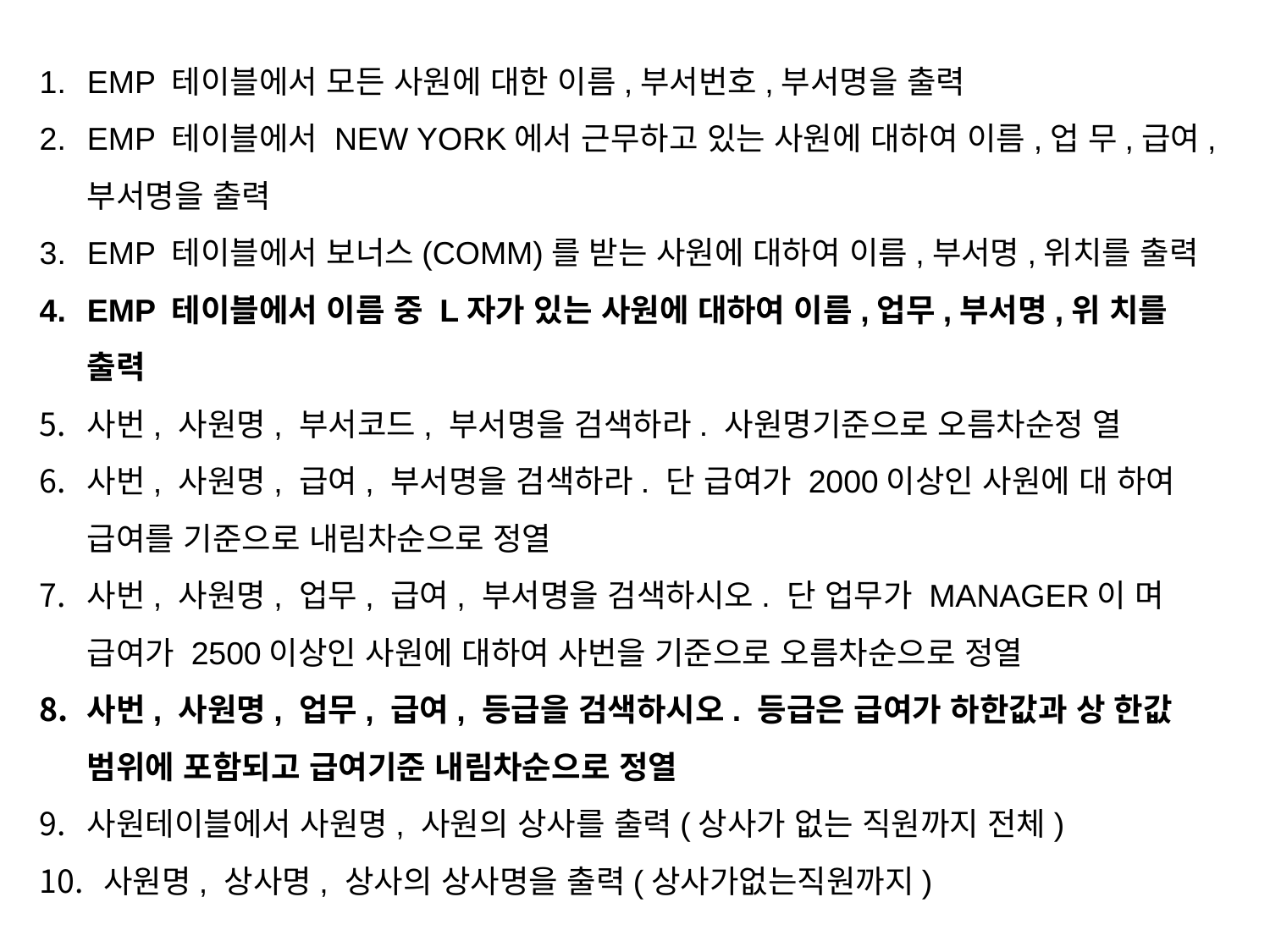

EMP 테이블에서 모든 사원에 대한 이름,부서번호,부서명을 출력
EMP 테이블에서 NEW YORK에서 근무하고 있는 사원에 대하여 이름,업 무,급여,부서명을 출력
EMP 테이블에서 보너스(COMM)를 받는 사원에 대하여 이름,부서명,위치를 출력
EMP 테이블에서 이름 중 L자가 있는 사원에 대하여 이름,업무,부서명,위 치를 출력
사번, 사원명, 부서코드, 부서명을 검색하라. 사원명기준으로 오름차순정 열
사번, 사원명, 급여, 부서명을 검색하라. 단 급여가 2000이상인 사원에 대 하여 급여를 기준으로 내림차순으로 정열
사번, 사원명, 업무, 급여, 부서명을 검색하시오. 단 업무가 MANAGER이 며 급여가 2500이상인 사원에 대하여 사번을 기준으로 오름차순으로 정열
사번, 사원명, 업무, 급여, 등급을 검색하시오. 등급은 급여가 하한값과 상 한값 범위에 포함되고 급여기준 내림차순으로 정열
사원테이블에서 사원명, 사원의 상사를 출력(상사가 없는 직원까지 전체)
 사원명, 상사명, 상사의 상사명을 출력(상사가없는직원까지)